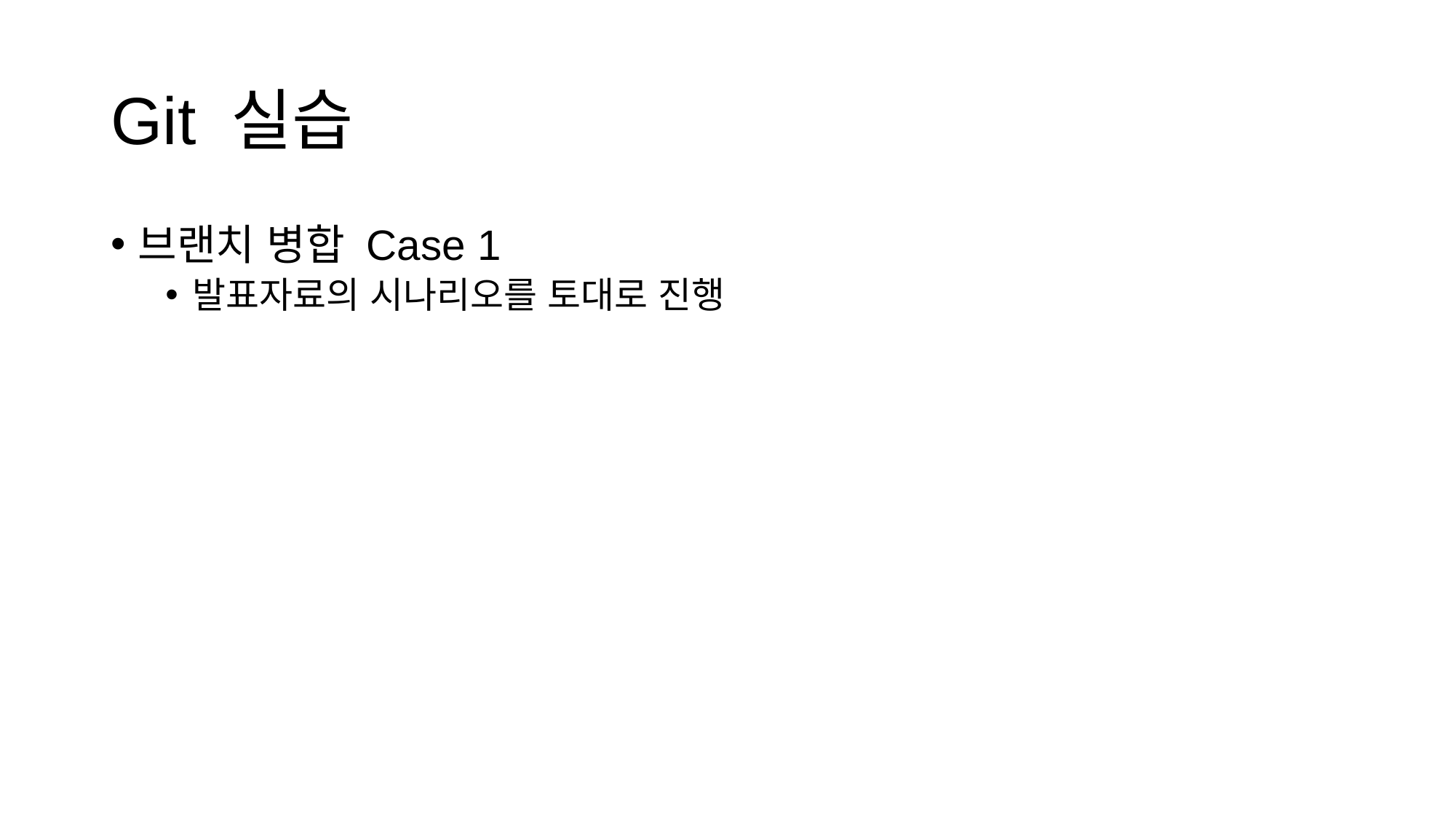

# Git 실습
브랜치 병합 Case 1
발표자료의 시나리오를 토대로 진행